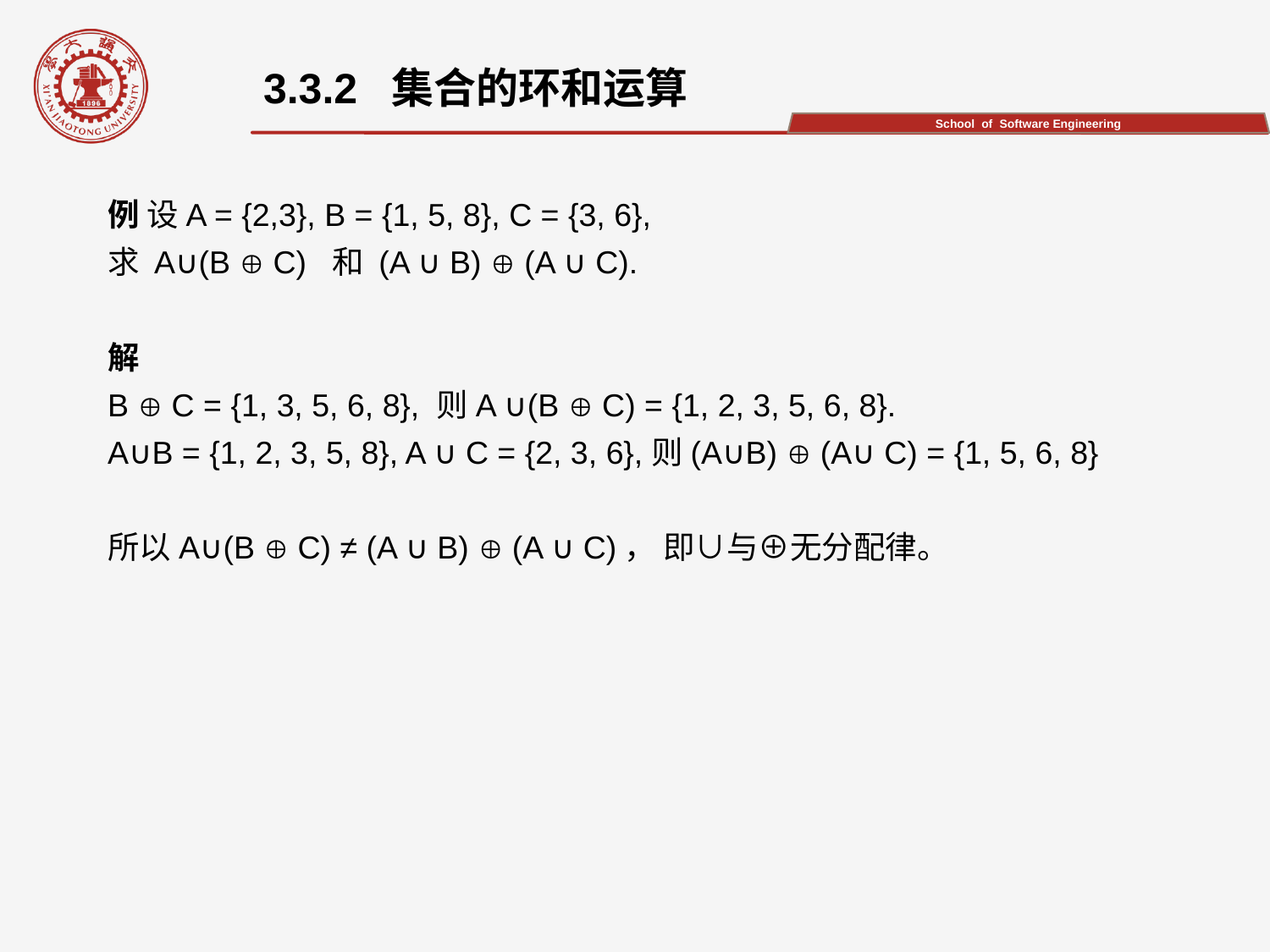

3.3.2  集合的环和运算

例 设A = {2,3}, B = {1, 5, 8}, C = {3, 6},
求 A∪(B ⊕ C)  和 (A ∪ B) ⊕ (A ∪ C).

解
B ⊕ C = {1, 3, 5, 6, 8}, 则A ∪(B ⊕ C) = {1, 2, 3, 5, 6, 8}.
A∪B = {1, 2, 3, 5, 8}, A ∪ C = {2, 3, 6},则(A∪B) ⊕ (A∪ C) = {1, 5, 6, 8}

所以A∪(B ⊕ C) ≠ (A ∪ B) ⊕ (A ∪ C)， 即∪与⊕无分配律。